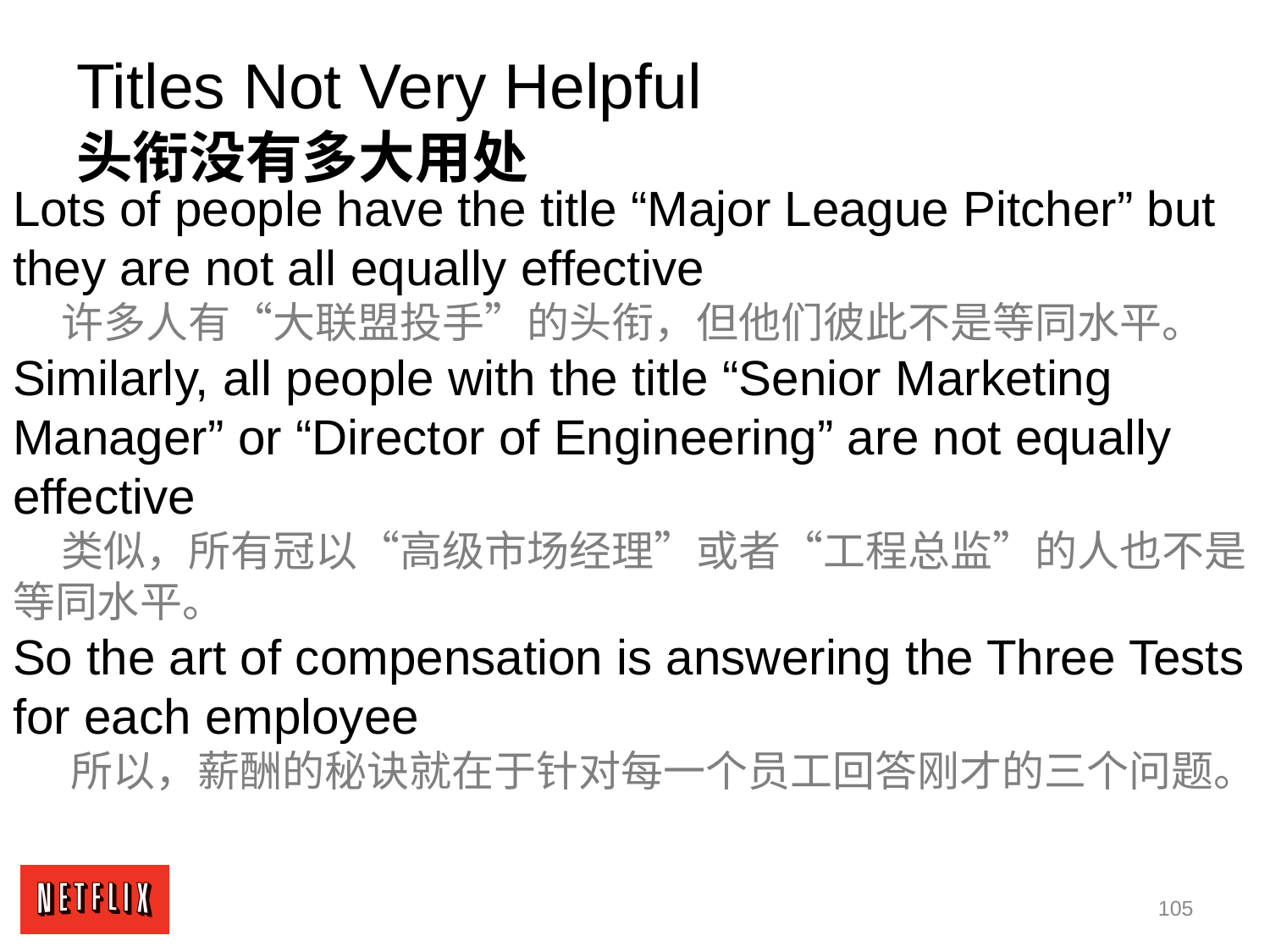

Titles Not Very Helpful
头衔没有多大用处
Lots of people have the title “Major League Pitcher” but they are not all equally effective
    许多人有“大联盟投手”的头衔，但他们彼此不是等同水平。
Similarly, all people with the title “Senior Marketing Manager” or “Director of Engineering” are not equally effective
    类似，所有冠以“高级市场经理”或者“工程总监”的人也不是等同水平。
So the art of compensation is answering the Three Tests for each employee
     所以，薪酬的秘诀就在于针对每一个员工回答刚才的三个问题。

105